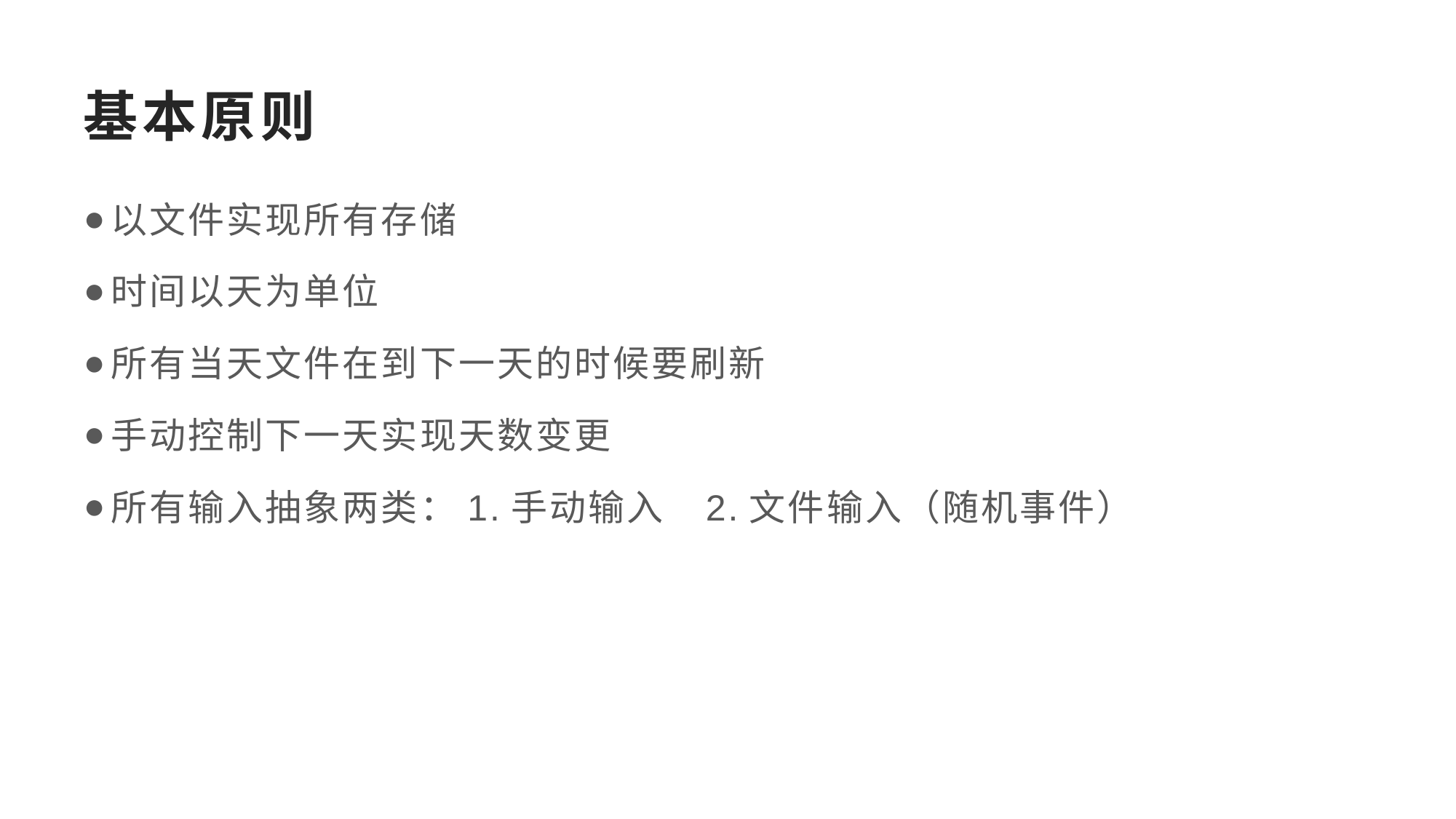

# 基本原则
以文件实现所有存储
时间以天为单位
所有当天文件在到下一天的时候要刷新
手动控制下一天实现天数变更
所有输入抽象两类：1.手动输入   2.文件输入（随机事件）